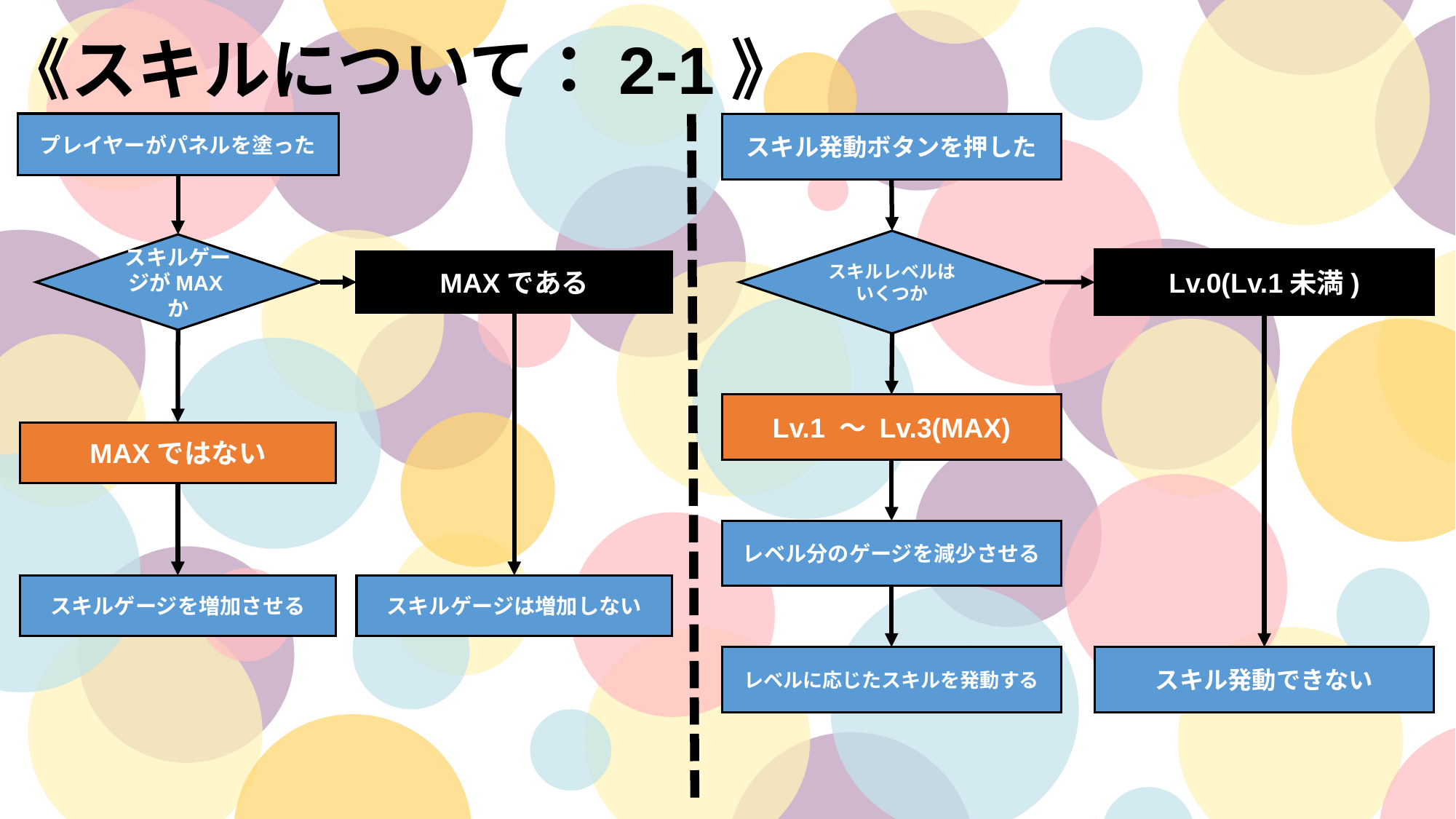

《スキルについて：2-1》
プレイヤーがパネルを塗った
スキル発動ボタンを押した
スキルレベルはいくつか
スキルゲージがMAXか
Lv.0(Lv.1未満)
MAXである
Lv.1 ～ Lv.3(MAX)
MAXではない
レベル分のゲージを減少させる
スキルゲージを増加させる
スキルゲージは増加しない
レベルに応じたスキルを発動する
スキル発動できない